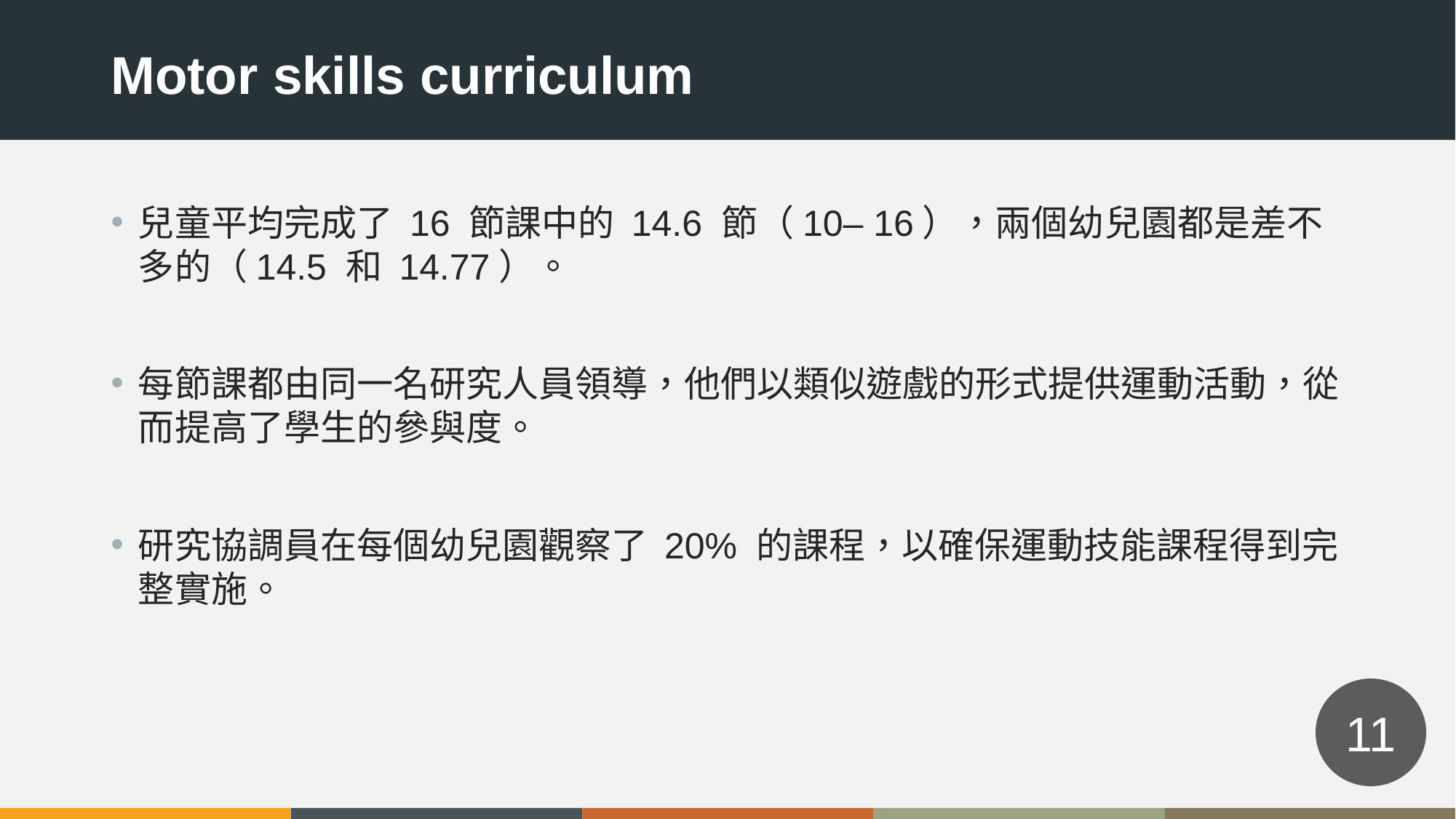

Motor skills curriculum
兒童平均完成了 16 節課中的 14.6 節（10– 16），兩個幼兒園都是差不多的（14.5 和 14.77）。

每節課都由同一名研究人員領導，他們以類似遊戲的形式提供運動活動，從而提高了學生的參與度。

研究協調員在每個幼兒園觀察了 20% 的課程，以確保運動技能課程得到完整實施。

11